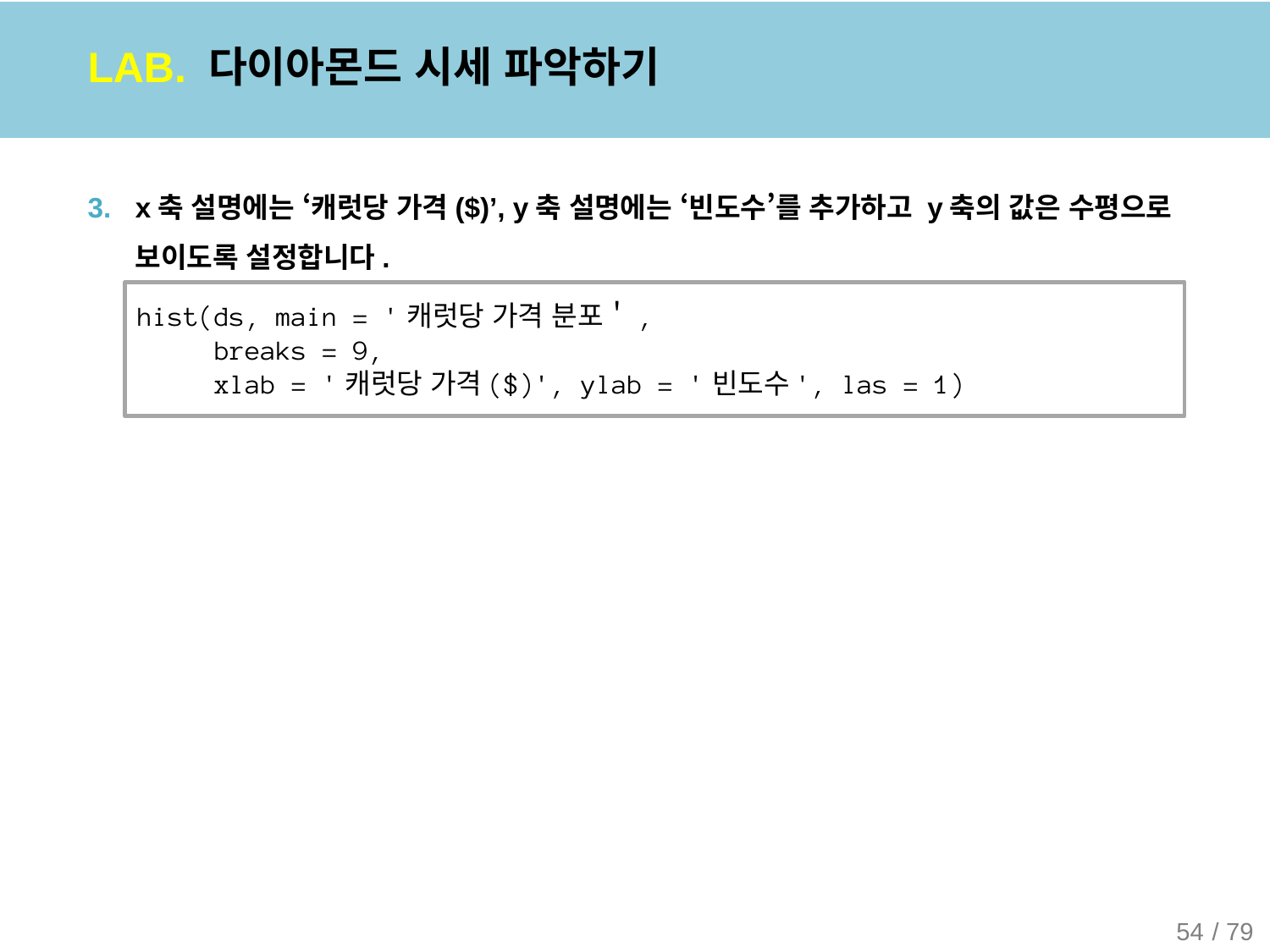

# LAB. 다이아몬드 시세 파악하기
x축 설명에는 ‘캐럿당 가격($)’, y축 설명에는 ‘빈도수’를 추가하고 y축의 값은 수평으로 보이도록 설정합니다.

hist(ds, main = '캐럿당 가격 분포＇,
     breaks = 9,
     xlab = '캐럿당 가격($)', ylab = '빈도수', las = 1)